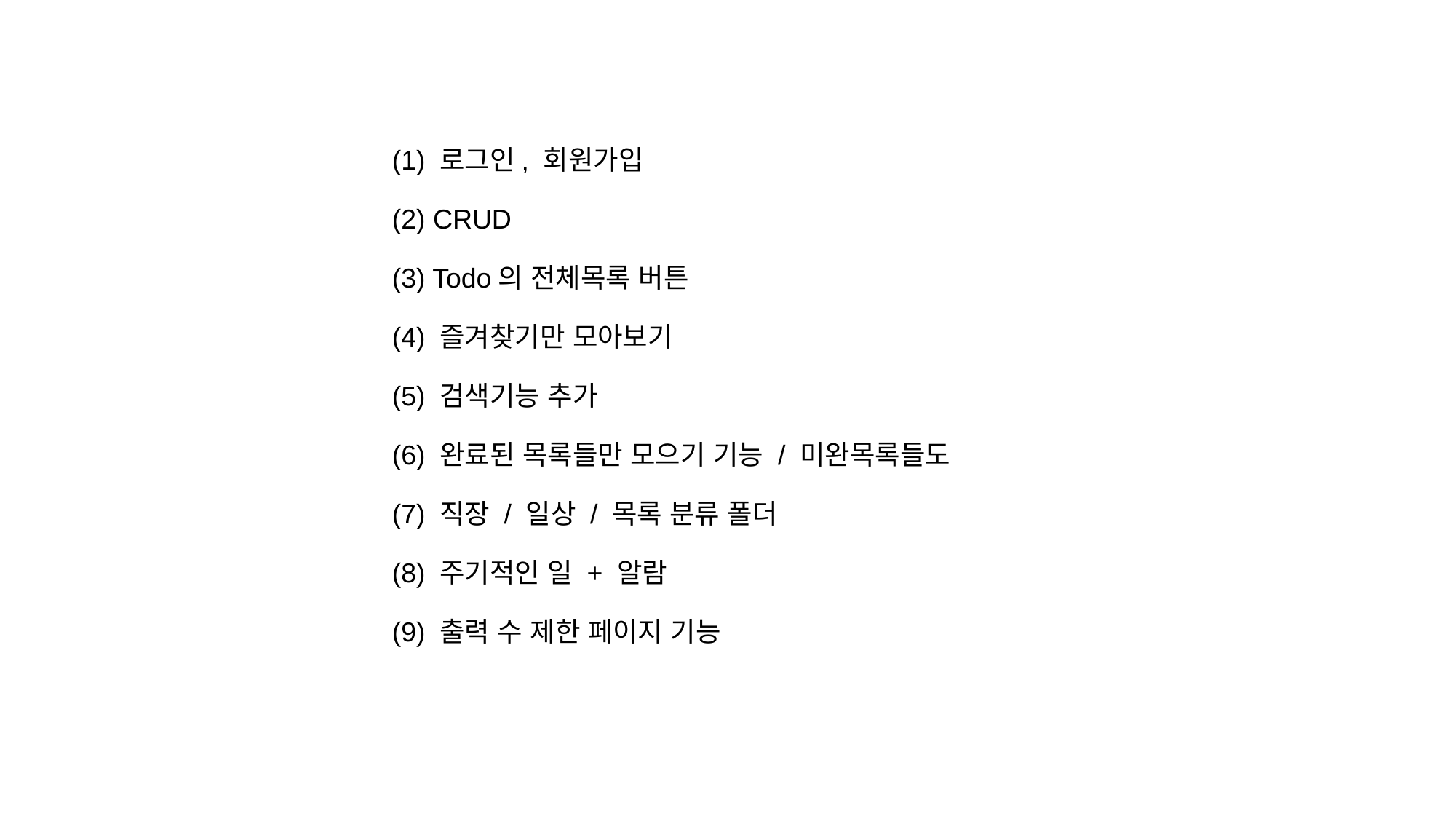

(1) 로그인, 회원가입
(2) CRUD
(3) Todo의 전체목록 버튼
(4) 즐겨찾기만 모아보기
(5) 검색기능 추가
(6) 완료된 목록들만 모으기 기능 / 미완목록들도
(7) 직장 / 일상 / 목록 분류 폴더
(8) 주기적인 일 + 알람
(9) 출력 수 제한 페이지 기능